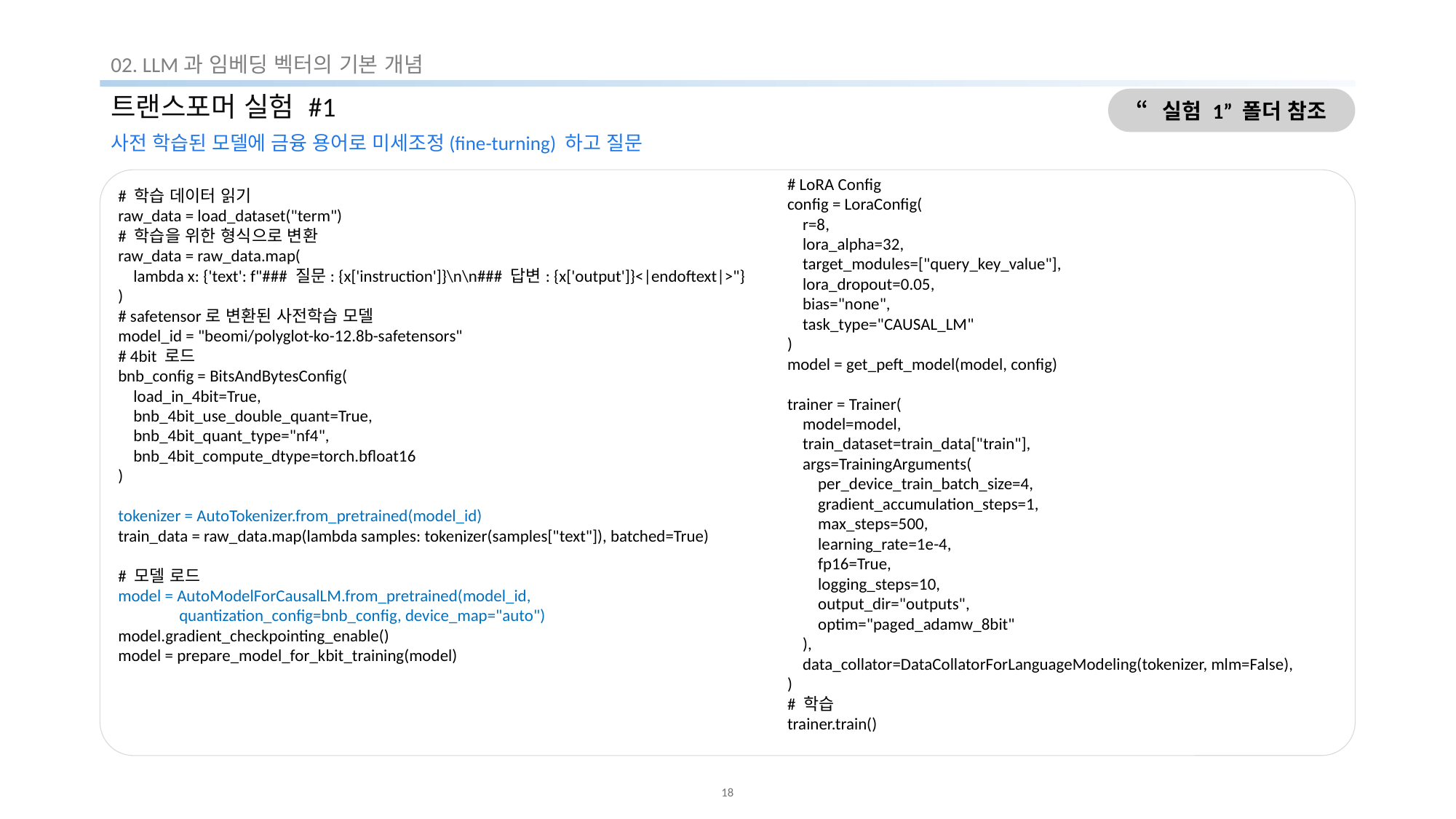

02. LLM과 임베딩 벡터의 기본 개념
# 트랜스포머 실험 #1
“실험 1” 폴더 참조
사전 학습된 모델에 금융 용어로 미세조정(fine-turning) 하고 질문
# LoRA Config
config = LoraConfig(
    r=8,
    lora_alpha=32,
    target_modules=["query_key_value"],
    lora_dropout=0.05,
    bias="none",
    task_type="CAUSAL_LM"
)
model = get_peft_model(model, config)

trainer = Trainer(
    model=model,
    train_dataset=train_data["train"],
    args=TrainingArguments(
        per_device_train_batch_size=4,
        gradient_accumulation_steps=1,
        max_steps=500,
        learning_rate=1e-4,
        fp16=True,
        logging_steps=10,
        output_dir="outputs",
        optim="paged_adamw_8bit"
    ),
    data_collator=DataCollatorForLanguageModeling(tokenizer, mlm=False),
)
# 학습
trainer.train()

# 학습 데이터 읽기
raw_data = load_dataset("term")
# 학습을 위한 형식으로 변환
raw_data = raw_data.map(
    lambda x: {'text': f"### 질문: {x['instruction']}\n\n### 답변: {x['output']}<|endoftext|>"}
)
# safetensor로 변환된 사전학습 모델
model_id = "beomi/polyglot-ko-12.8b-safetensors"
# 4bit 로드
bnb_config = BitsAndBytesConfig(
    load_in_4bit=True,
    bnb_4bit_use_double_quant=True,
    bnb_4bit_quant_type="nf4",
    bnb_4bit_compute_dtype=torch.bfloat16
)

tokenizer = AutoTokenizer.from_pretrained(model_id)
train_data = raw_data.map(lambda samples: tokenizer(samples["text"]), batched=True)

# 모델 로드
model = AutoModelForCausalLM.from_pretrained(model_id,
                quantization_config=bnb_config, device_map="auto")
model.gradient_checkpointing_enable()
model = prepare_model_for_kbit_training(model)